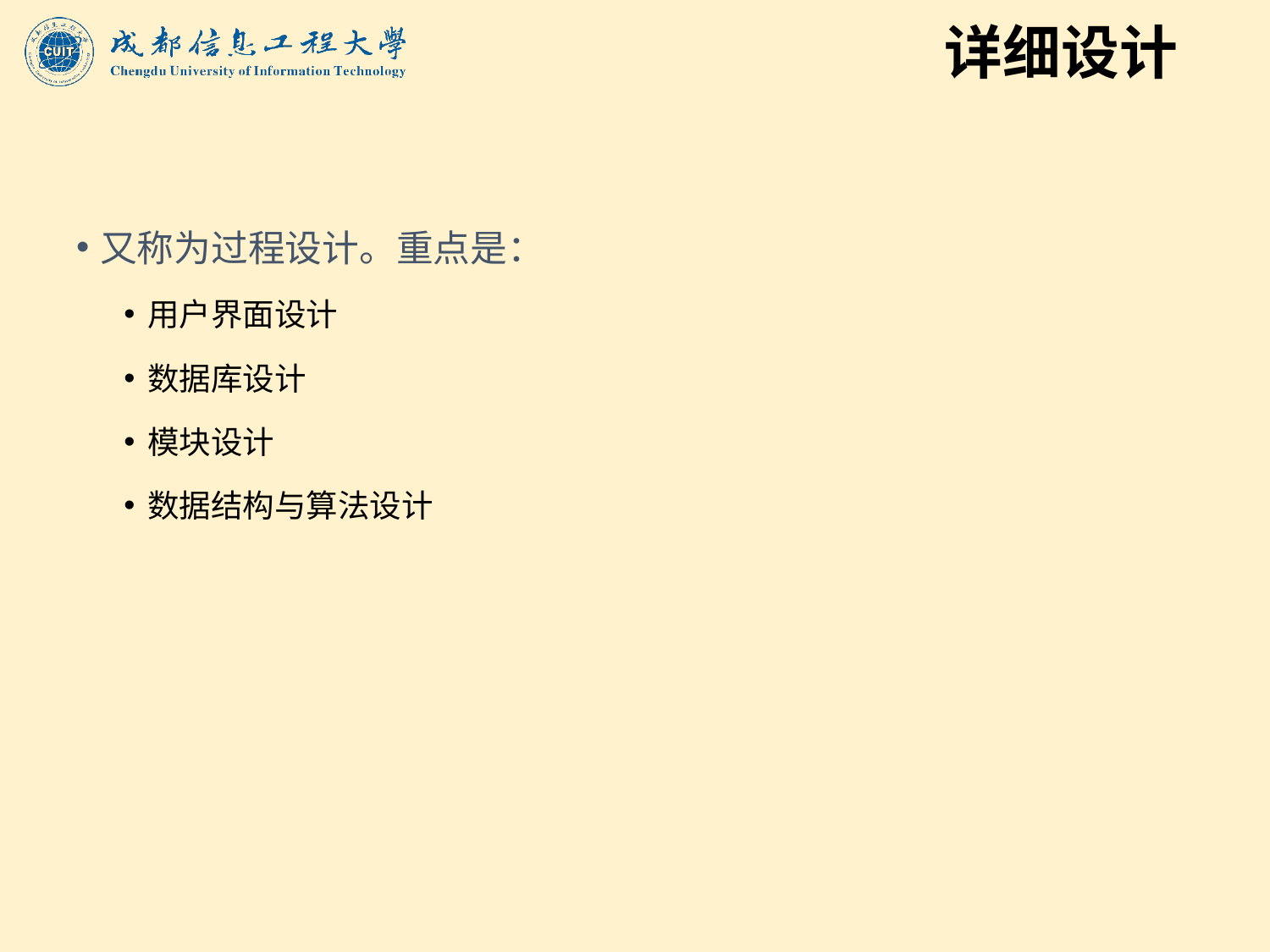

# 详细设计
又称为过程设计。重点是：
用户界面设计
数据库设计
模块设计
数据结构与算法设计